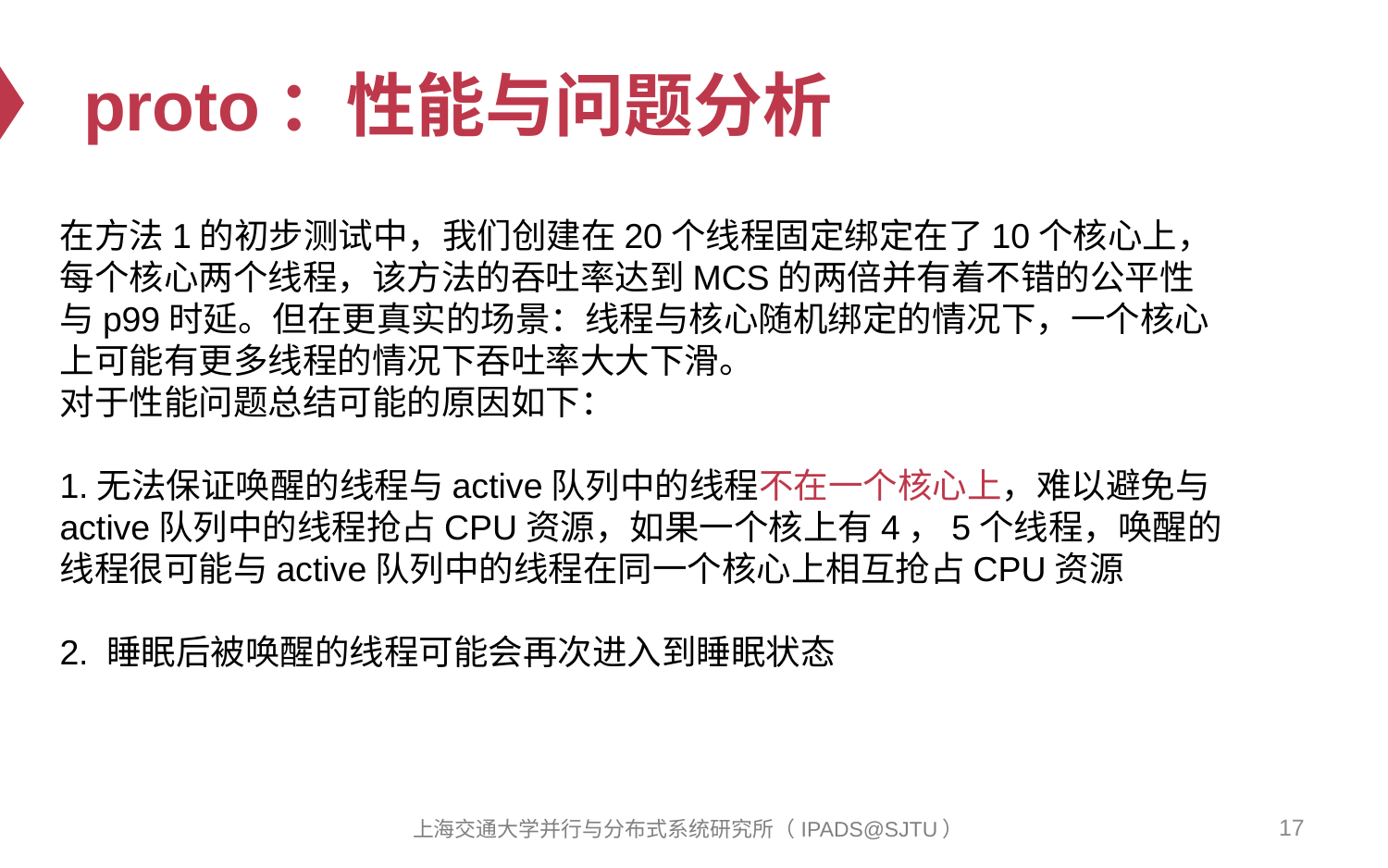

# proto：性能与问题分析
在方法1的初步测试中，我们创建在20个线程固定绑定在了10个核心上，每个核心两个线程，该方法的吞吐率达到MCS的两倍并有着不错的公平性与p99时延。但在更真实的场景：线程与核心随机绑定的情况下，一个核心上可能有更多线程的情况下吞吐率大大下滑。
对于性能问题总结可能的原因如下：

1.无法保证唤醒的线程与active队列中的线程不在一个核心上，难以避免与active队列中的线程抢占CPU资源，如果一个核上有4，5个线程，唤醒的线程很可能与active队列中的线程在同一个核心上相互抢占CPU资源

2. 睡眠后被唤醒的线程可能会再次进入到睡眠状态
17
上海交通大学并行与分布式系统研究所（IPADS@SJTU）